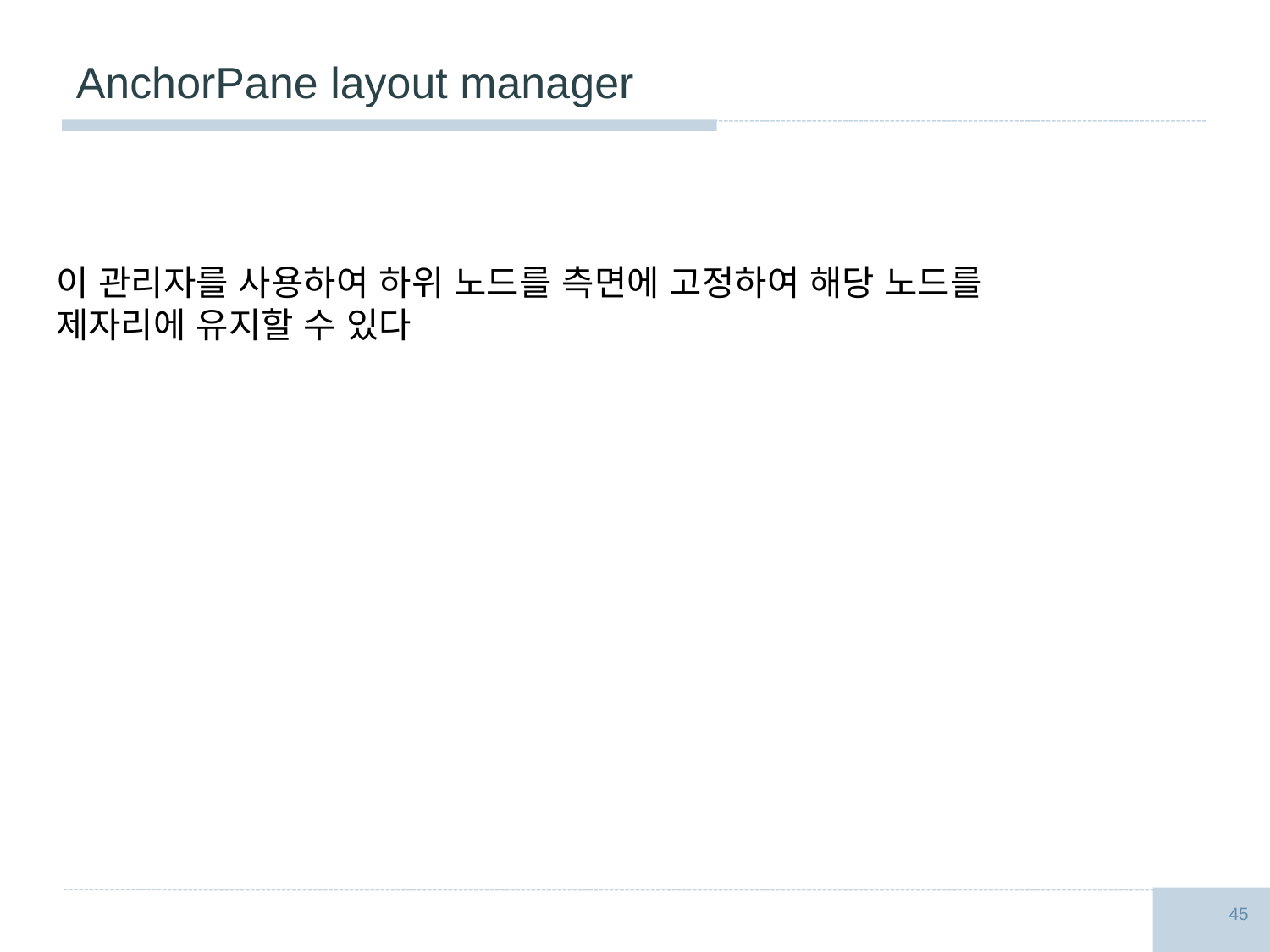

# AnchorPane layout manager
이 관리자를 사용하여 하위 노드를 측면에 고정하여 해당 노드를 제자리에 유지할 수 있다